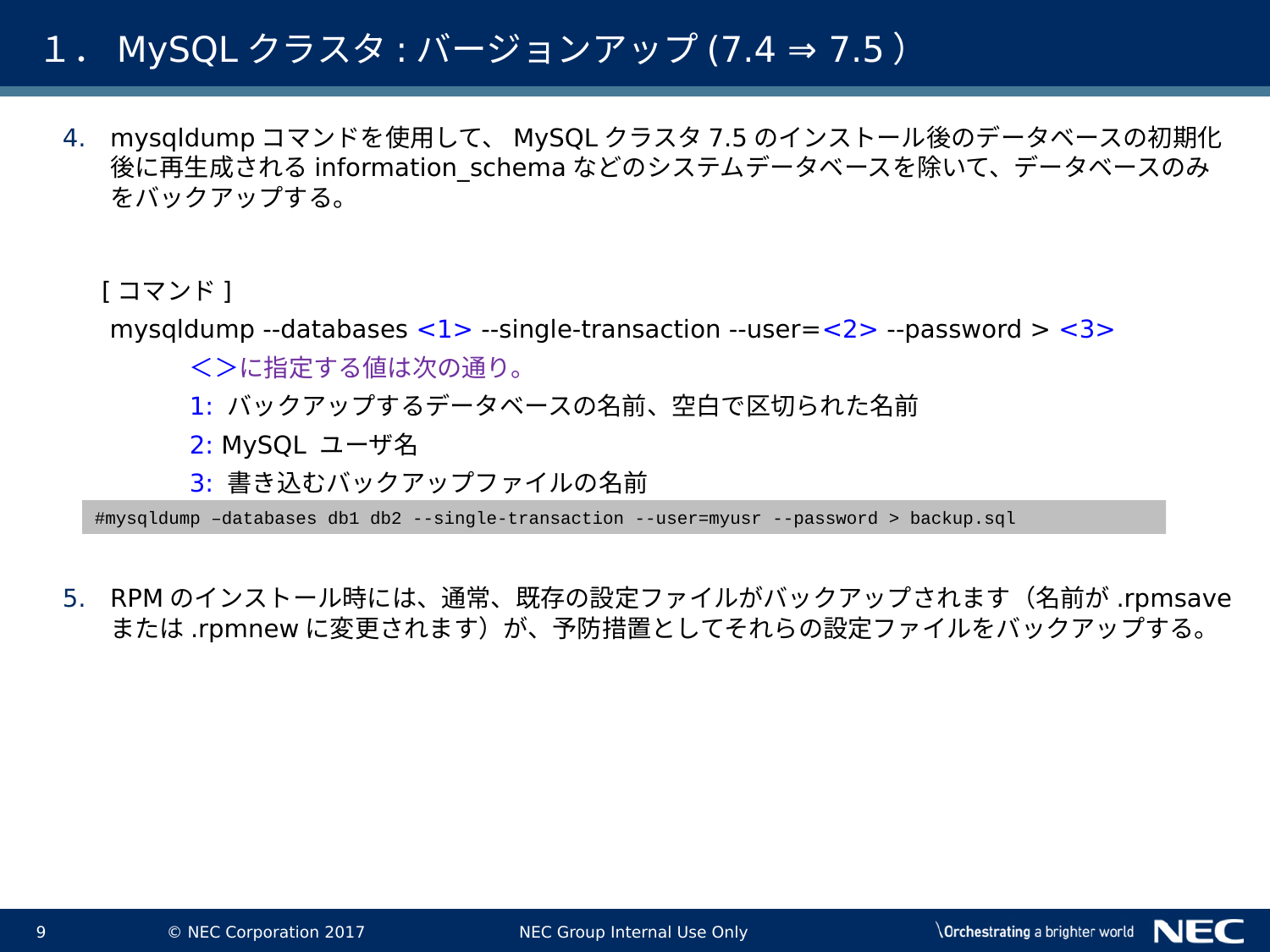

# １．MySQLクラスタ:バージョンアップ(7.4 ⇒ 7.5）
mysqldumpコマンドを使用して、MySQLクラスタ7.5のインストール後のデータベースの初期化後に再生成されるinformation_schemaなどのシステムデータベースを除いて、データベースのみをバックアップする。

     [コマンド]
      mysqldump --databases <1> --single-transaction --user=<2> --password > <3>
	＜＞に指定する値は次の通り。
	1: バックアップするデータベースの名前、空白で区切られた名前
	2: MySQL ユーザ名
	3: 書き込むバックアップファイルの名前

RPMのインストール時には、通常、既存の設定ファイルがバックアップされます（名前が.rpmsaveまたは.rpmnewに変更されます）が、予防措置としてそれらの設定ファイルをバックアップする。
#mysqldump –databases db1 db2 --single-transaction --user=myusr --password > backup.sql